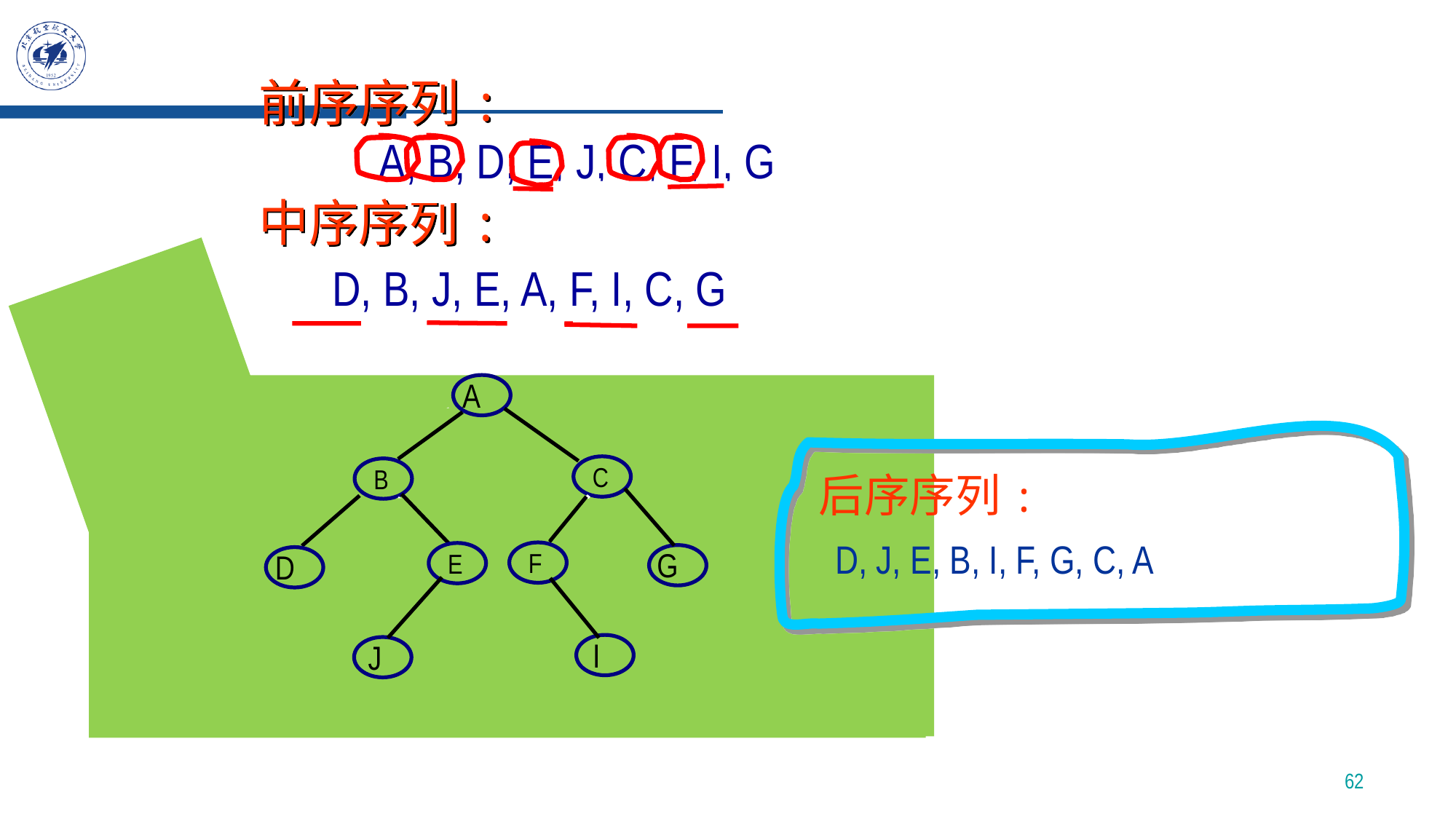

前序序列:
        A, B, D, E, J, C, F, I, G
中序序列:
D, B, J, E, A, F, I, C, G

A

B
C

G
D
E
F

J
I

A

后序序列:
 D, J, E, B, I, F, G, C, A

C

F,I
G

D, B,
J, E
F, I,
C, G

B

E

D
J, E

F
F

I

J

62